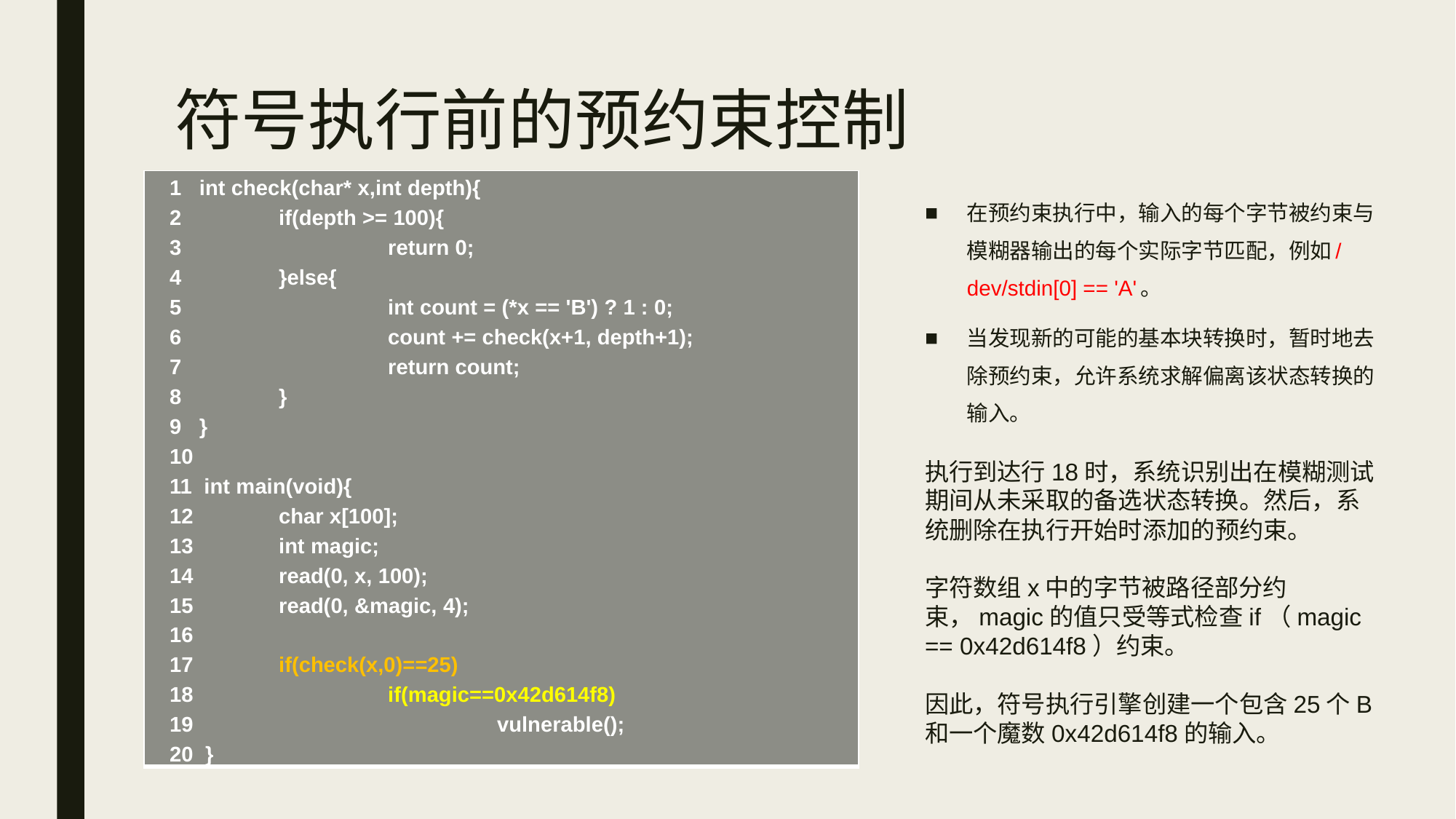

# 符号执行前的预约束控制
| 1 int check(char\* x,int depth){ 2 if(depth >= 100){ 3 return 0; 4 }else{ 5 int count = (\*x == 'B') ? 1 : 0; 6 count += check(x+1, depth+1); 7 return count; 8 } 9 } 10 11 int main(void){ 12 char x[100]; 13 int magic; 14 read(0, x, 100); 15 read(0, &magic, 4); 16 17 if(check(x,0)==25) 18 if(magic==0x42d614f8) 19 vulnerable(); 20 } |
| --- |
在预约束执行中，输入的每个字节被约束与模糊器输出的每个实际字节匹配，例如/dev/stdin[0] == 'A'。
当发现新的可能的基本块转换时，暂时地去除预约束，允许系统求解偏离该状态转换的输入。

执行到达行18时，系统识别出在模糊测试期间从未采取的备选状态转换。然后，系统删除在执行开始时添加的预约束。

字符数组x中的字节被路径部分约束，magic的值只受等式检查if（magic == 0x42d614f8）约束。

因此，符号执行引擎创建一个包含25个B和一个魔数0x42d614f8的输入。